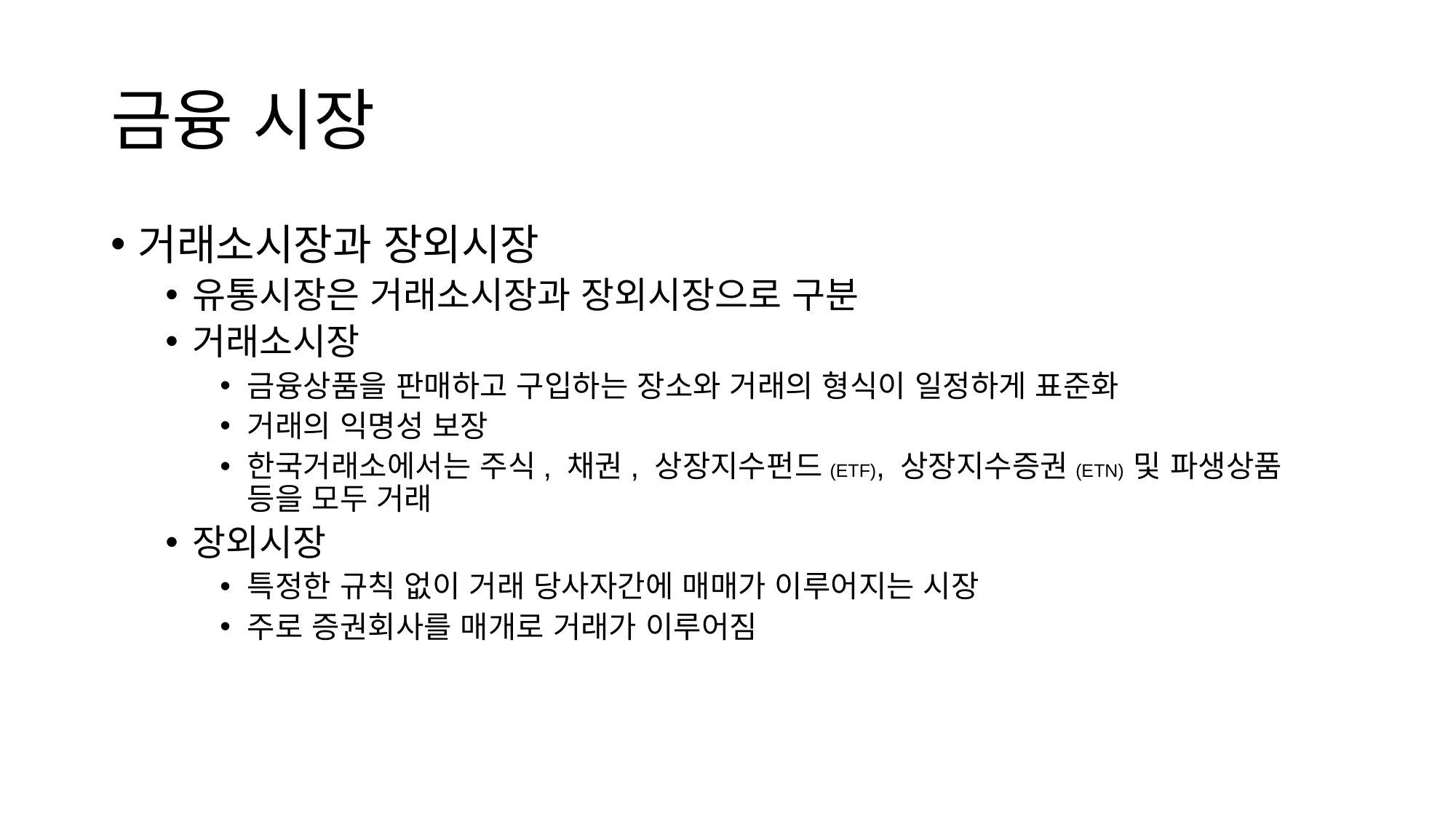

# 금융 시장
거래소시장과 장외시장
유통시장은 거래소시장과 장외시장으로 구분
거래소시장
금융상품을 판매하고 구입하는 장소와 거래의 형식이 일정하게 표준화
거래의 익명성 보장
한국거래소에서는 주식, 채권, 상장지수펀드(ETF), 상장지수증권(ETN) 및 파생상품 등을 모두 거래
장외시장
특정한 규칙 없이 거래 당사자간에 매매가 이루어지는 시장
주로 증권회사를 매개로 거래가 이루어짐